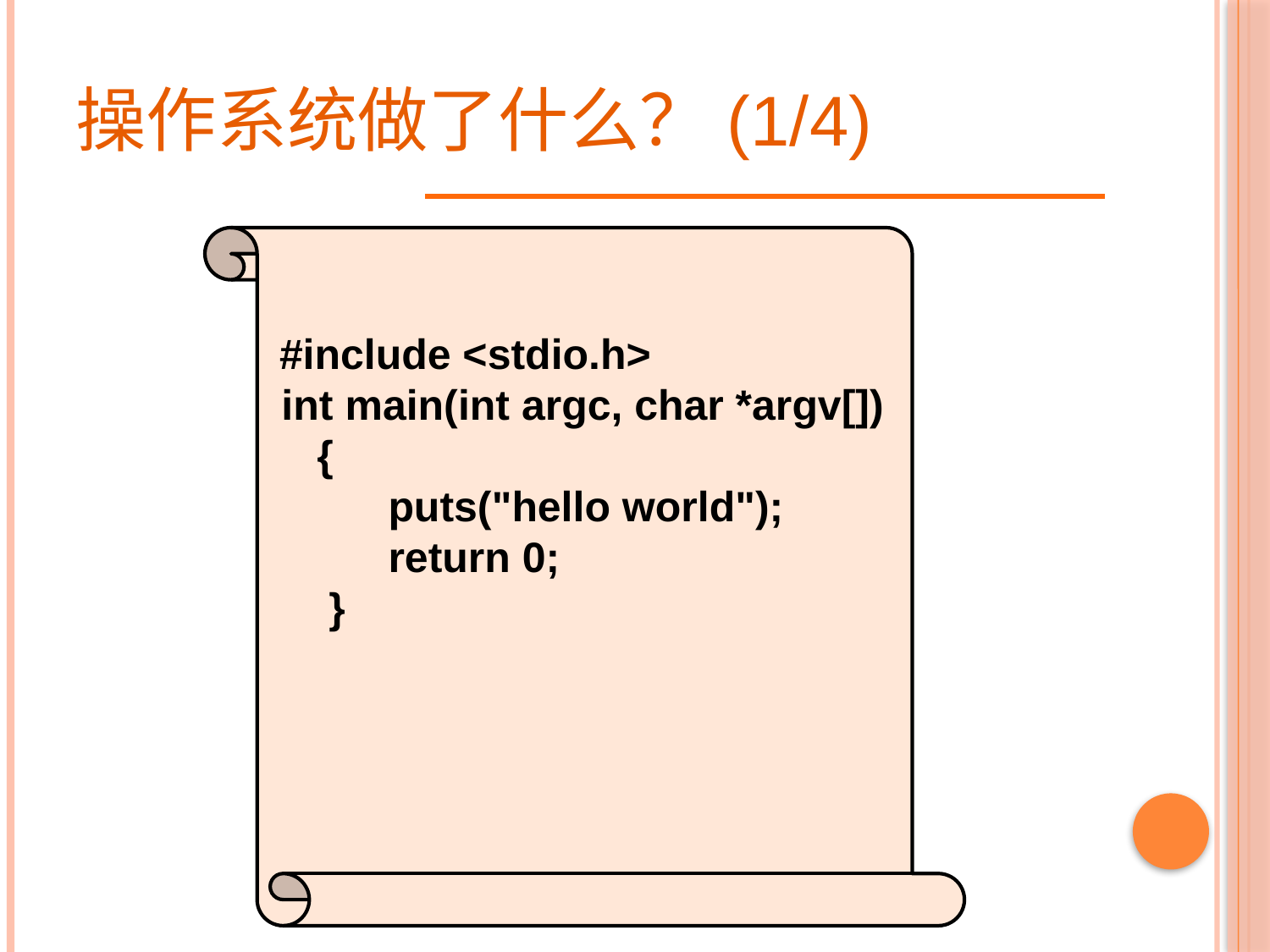

# 操作系统做了什么？(1/4)
 #include <stdio.h>
 int main(int argc, char *argv[])
    {
          puts("hello world");
          return 0;
     }